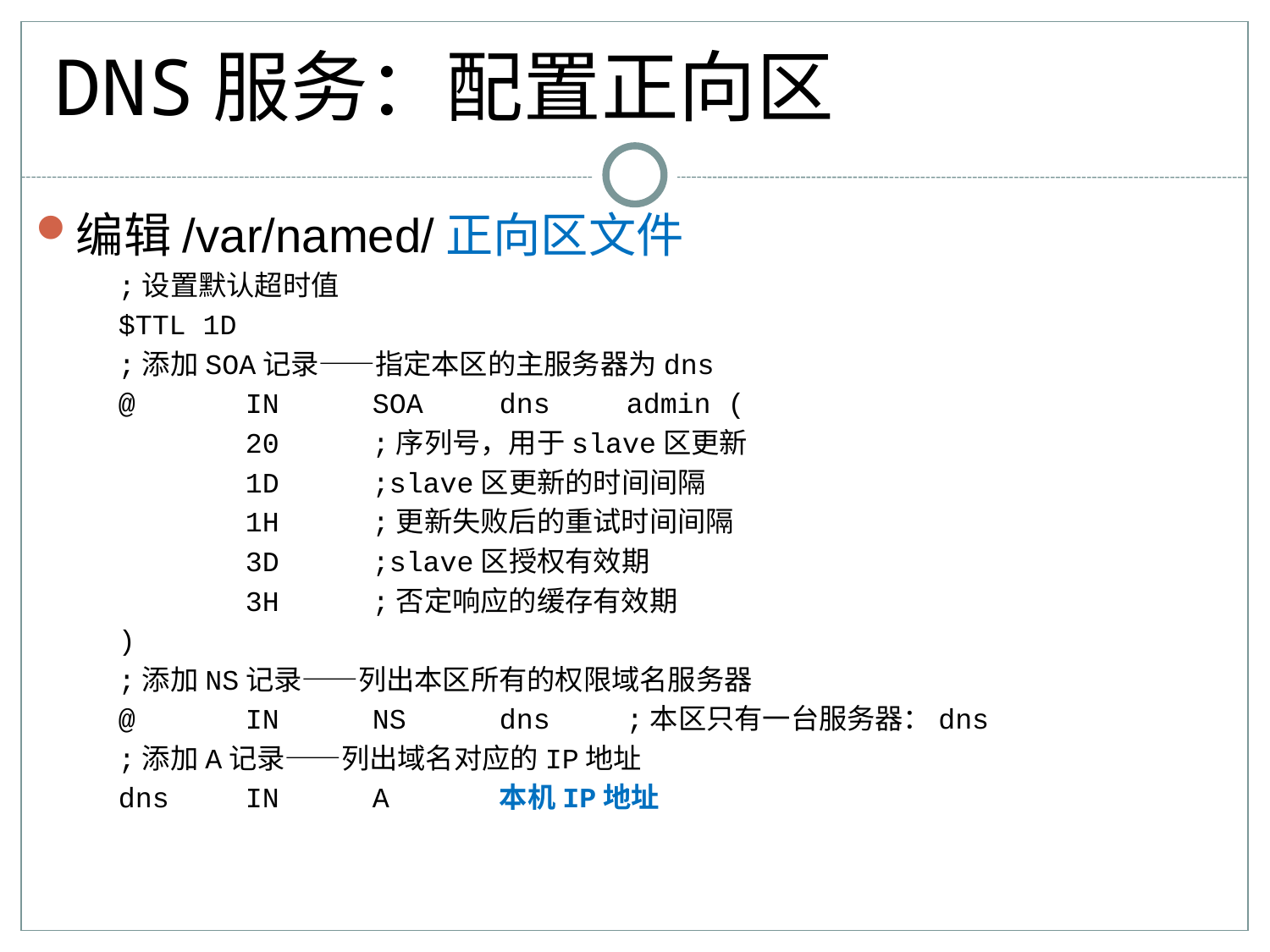

# DNS服务：配置正向区
编辑/var/named/正向区文件
;设置默认超时值
$TTL 1D
;添加SOA记录——指定本区的主服务器为dns
@	IN	SOA	dns	admin (
	20	;序列号，用于slave区更新
	1D	;slave区更新的时间间隔
	1H	;更新失败后的重试时间间隔
	3D	;slave区授权有效期
	3H	;否定响应的缓存有效期
)
;添加NS记录——列出本区所有的权限域名服务器
@	IN	NS	dns	;本区只有一台服务器：dns
;添加A记录——列出域名对应的IP地址
dns	IN	A	本机IP地址